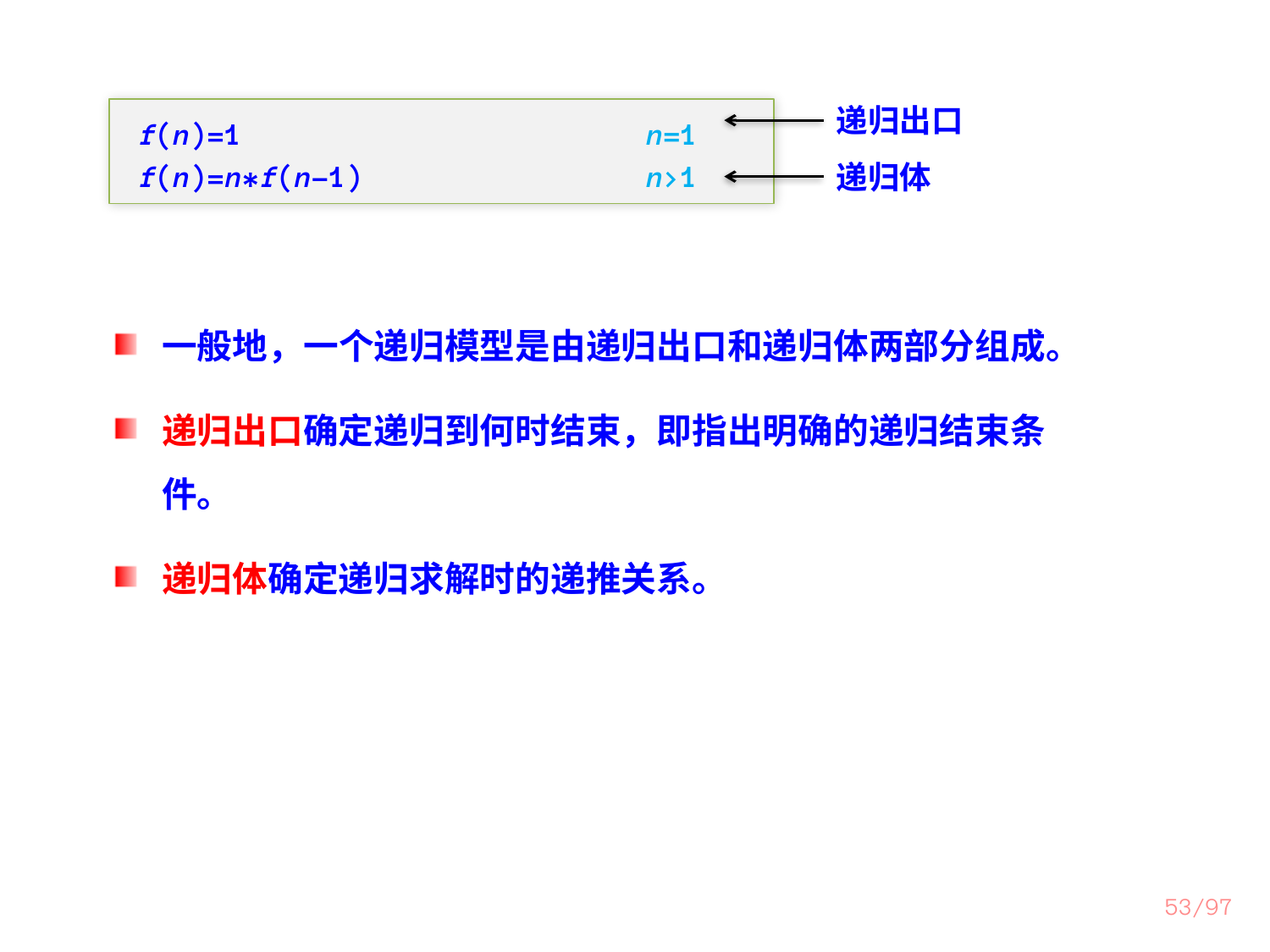

递归出口
f(n)=1				n=1
f(n)=n*f(n-1)			n>1
递归体
一般地，一个递归模型是由递归出口和递归体两部分组成。
递归出口确定递归到何时结束，即指出明确的递归结束条件。
递归体确定递归求解时的递推关系。
53/97